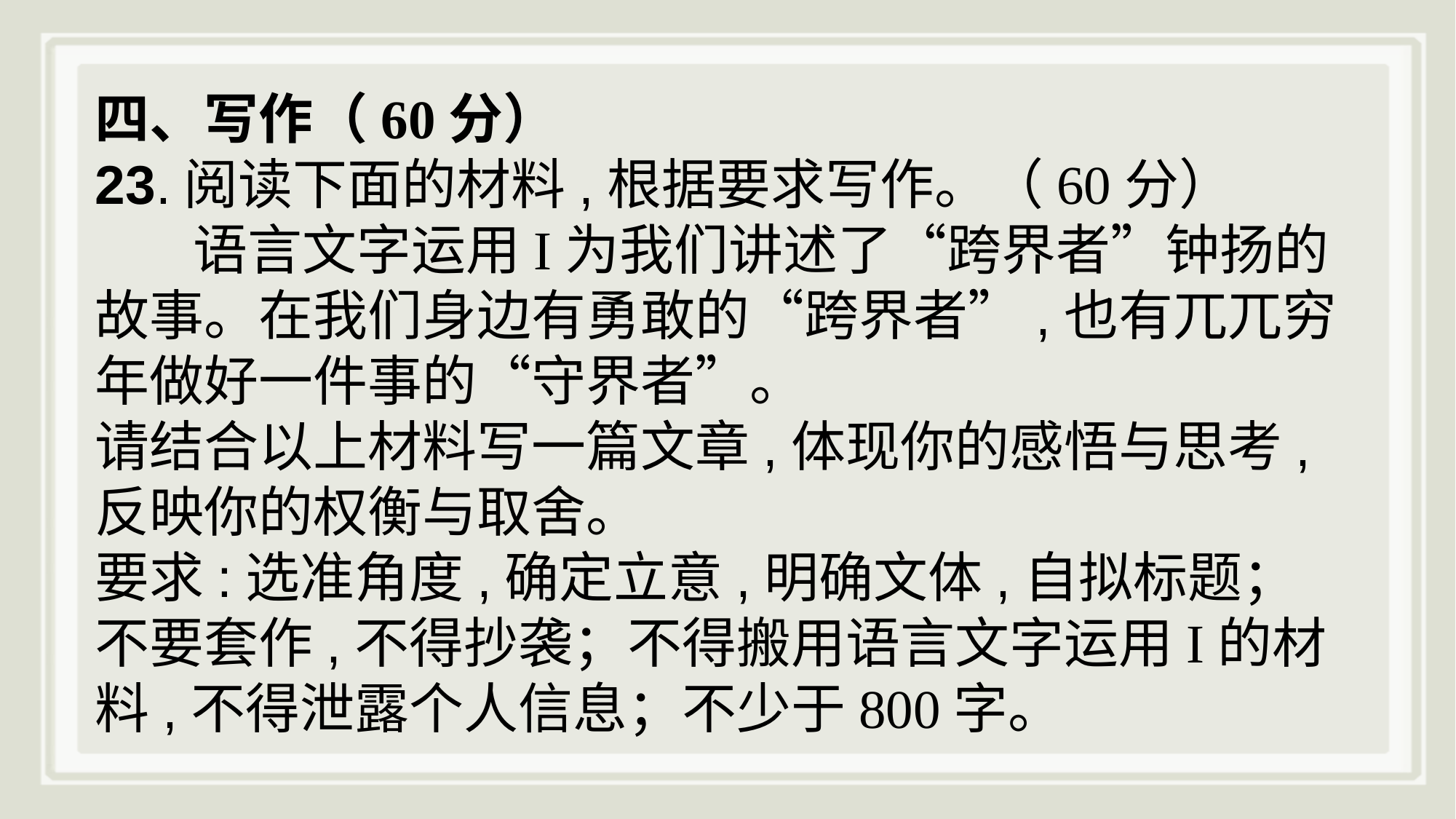

四、写作（60分）23.阅读下面的材料,根据要求写作。（60分）
       语言文字运用I为我们讲述了“跨界者”钟扬的故事。在我们身边有勇敢的“跨界者”,也有兀兀穷年做好一件事的“守界者”。请结合以上材料写一篇文章,体现你的感悟与思考,反映你的权衡与取舍。要求:选准角度,确定立意,明确文体,自拟标题；不要套作,不得抄袭；不得搬用语言文字运用I的材料,不得泄露个人信息；不少于800字。